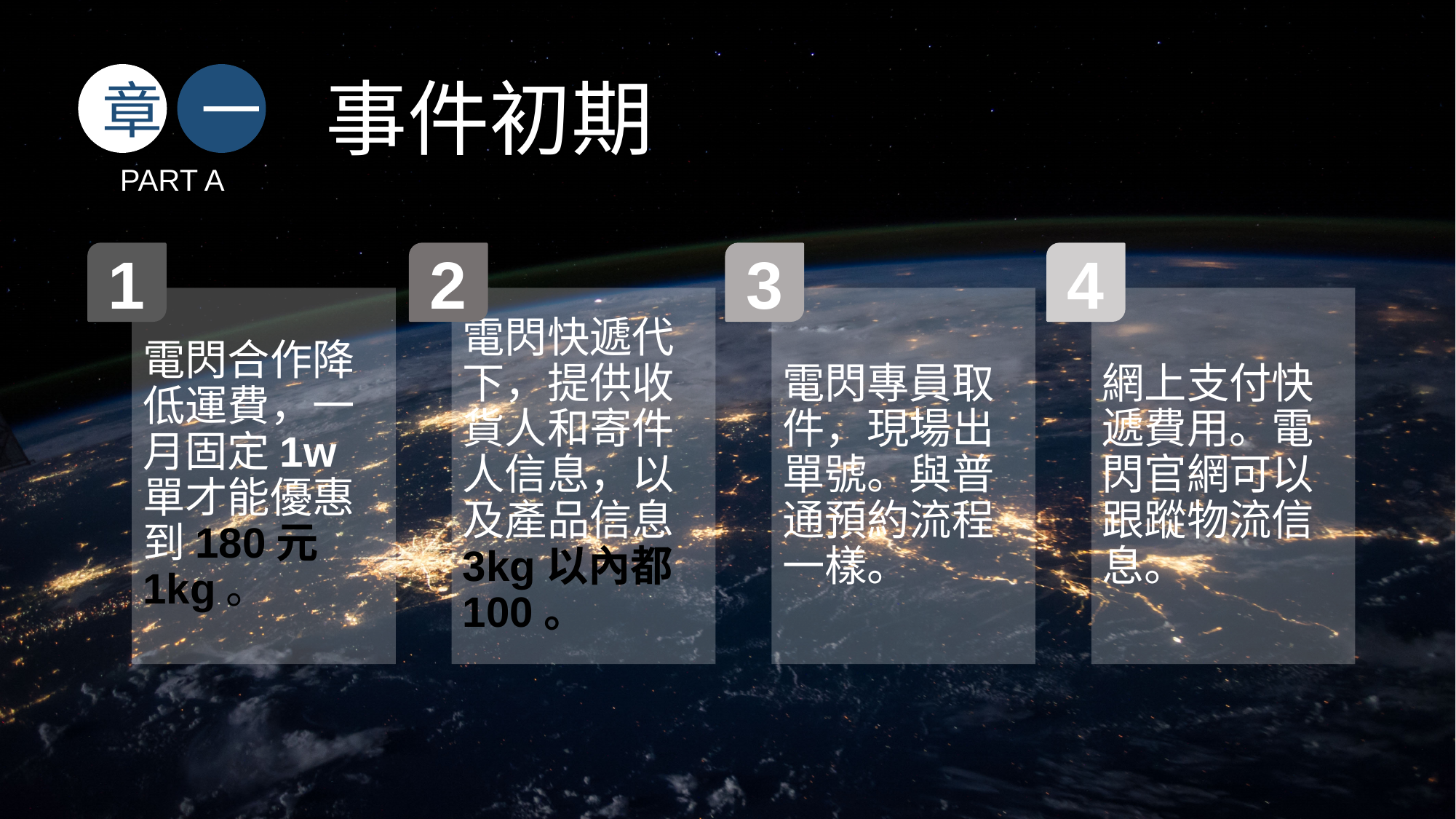

章
一
事件初期
PART A
1
2
3
4
電閃合作降低運費，一月固定1w單才能優惠到180元1kg。
電閃快遞代下，提供收貨人和寄件人信息，以及產品信息3kg以內都100。
電閃專員取件，現場出單號。與普通預約流程一樣。
網上支付快遞費用。電閃官網可以跟蹤物流信息。